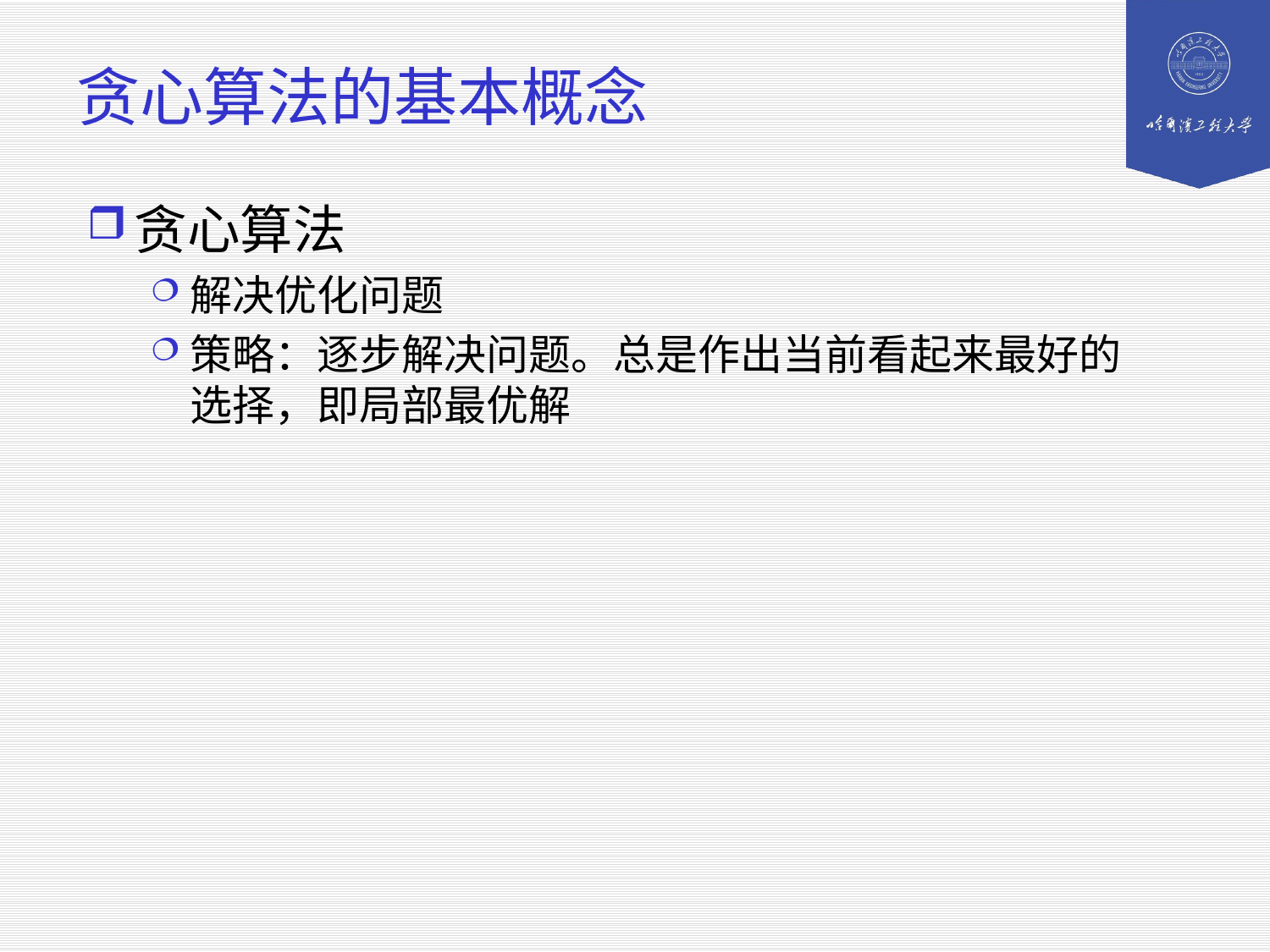

# 贪心算法的基本概念
贪心算法
解决优化问题
策略：逐步解决问题。总是作出当前看起来最好的选择，即局部最优解